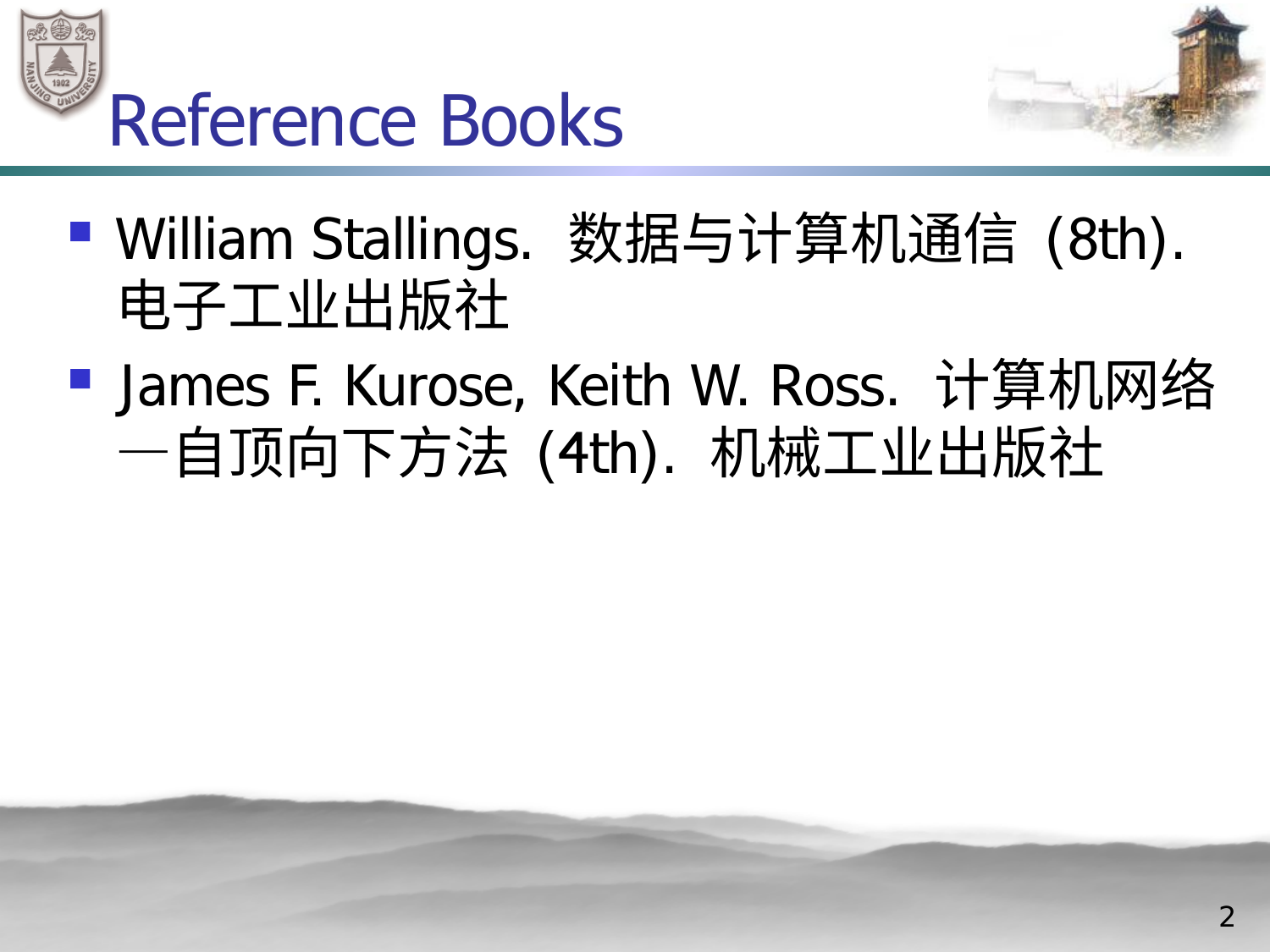

# Reference Books
William Stallings. 数据与计算机通信 (8th). 电子工业出版社
James F. Kurose, Keith W. Ross. 计算机网络—自顶向下方法 (4th). 机械工业出版社
2